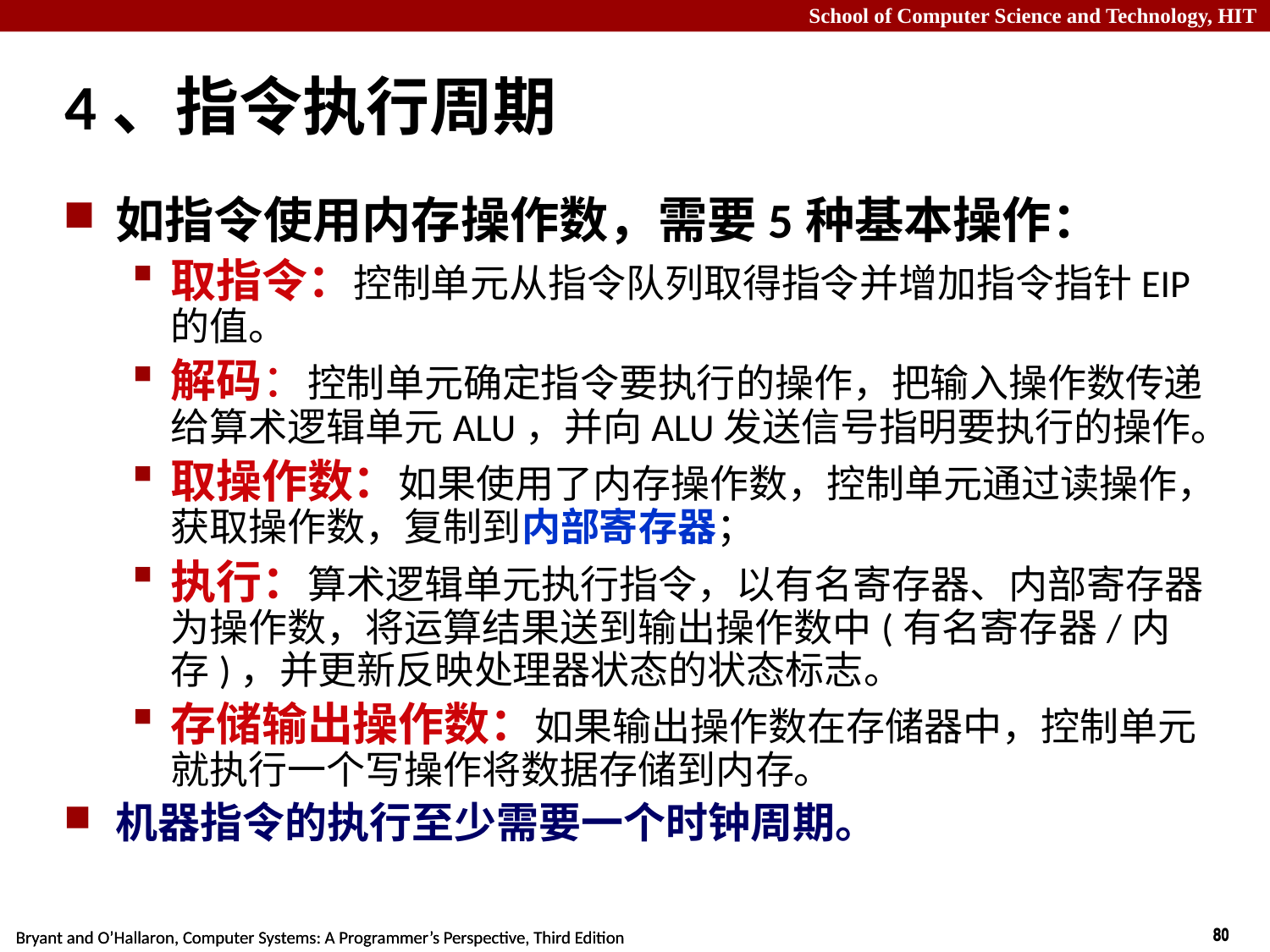

# 4、指令执行周期
如指令使用内存操作数，需要5种基本操作：
取指令：控制单元从指令队列取得指令并增加指令指针EIP的值。
解码：控制单元确定指令要执行的操作，把输入操作数传递给算术逻辑单元ALU，并向ALU发送信号指明要执行的操作。
取操作数：如果使用了内存操作数，控制单元通过读操作，获取操作数，复制到内部寄存器；
执行：算术逻辑单元执行指令，以有名寄存器、内部寄存器为操作数，将运算结果送到输出操作数中(有名寄存器/内存)，并更新反映处理器状态的状态标志。
存储输出操作数：如果输出操作数在存储器中，控制单元就执行一个写操作将数据存储到内存。
机器指令的执行至少需要一个时钟周期。